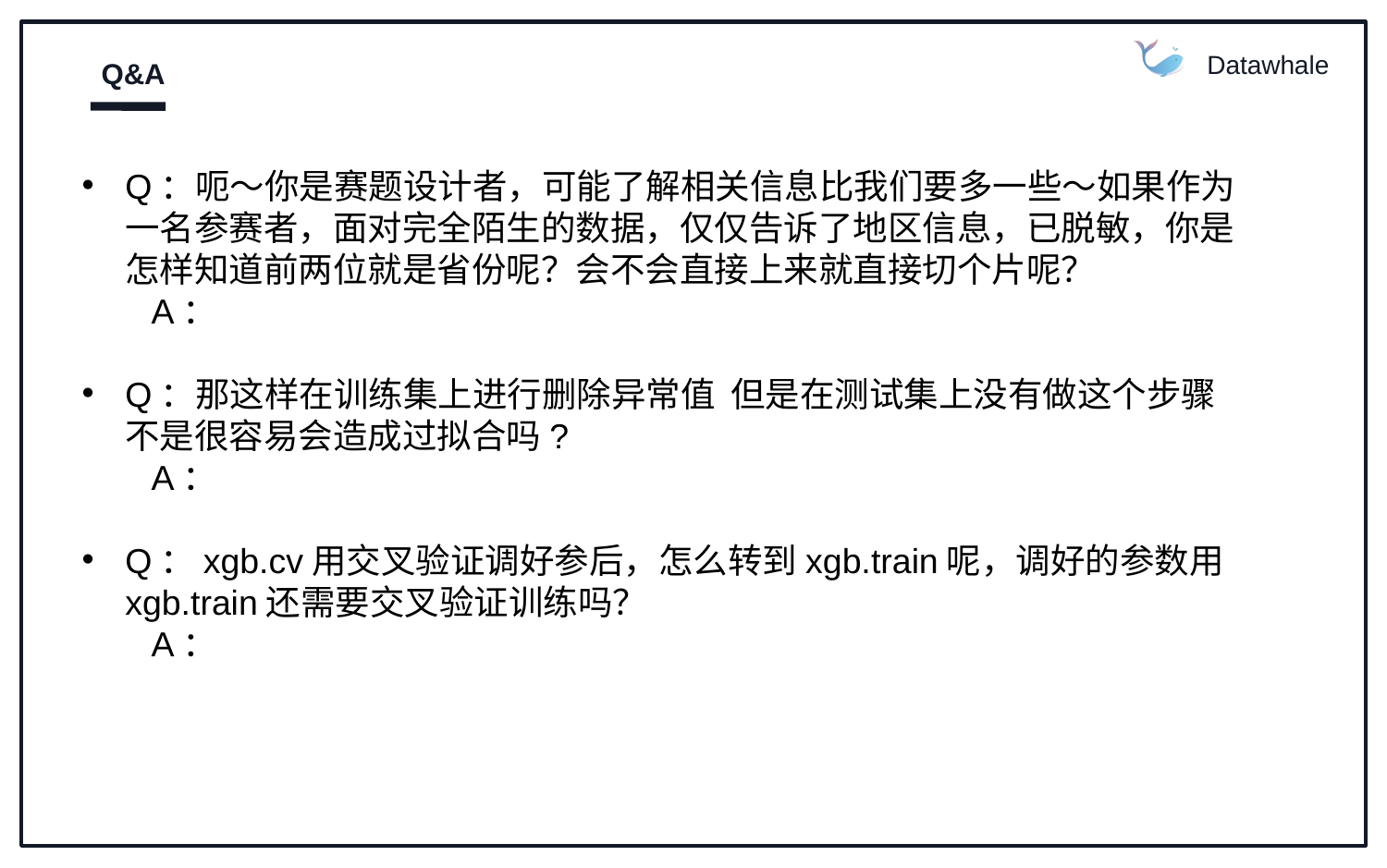

Datawhale

Q&A

Q：呃～你是赛题设计者，可能了解相关信息比我们要多一些～如果作为一名参赛者，面对完全陌生的数据，仅仅告诉了地区信息，已脱敏，你是怎样知道前两位就是省份呢？会不会直接上来就直接切个片呢？
A：

Q：那这样在训练集上进行删除异常值  但是在测试集上没有做这个步骤  不是很容易会造成过拟合吗?
A：

Q：xgb.cv用交叉验证调好参后，怎么转到xgb.train呢，调好的参数用xgb.train还需要交叉验证训练吗？
A：